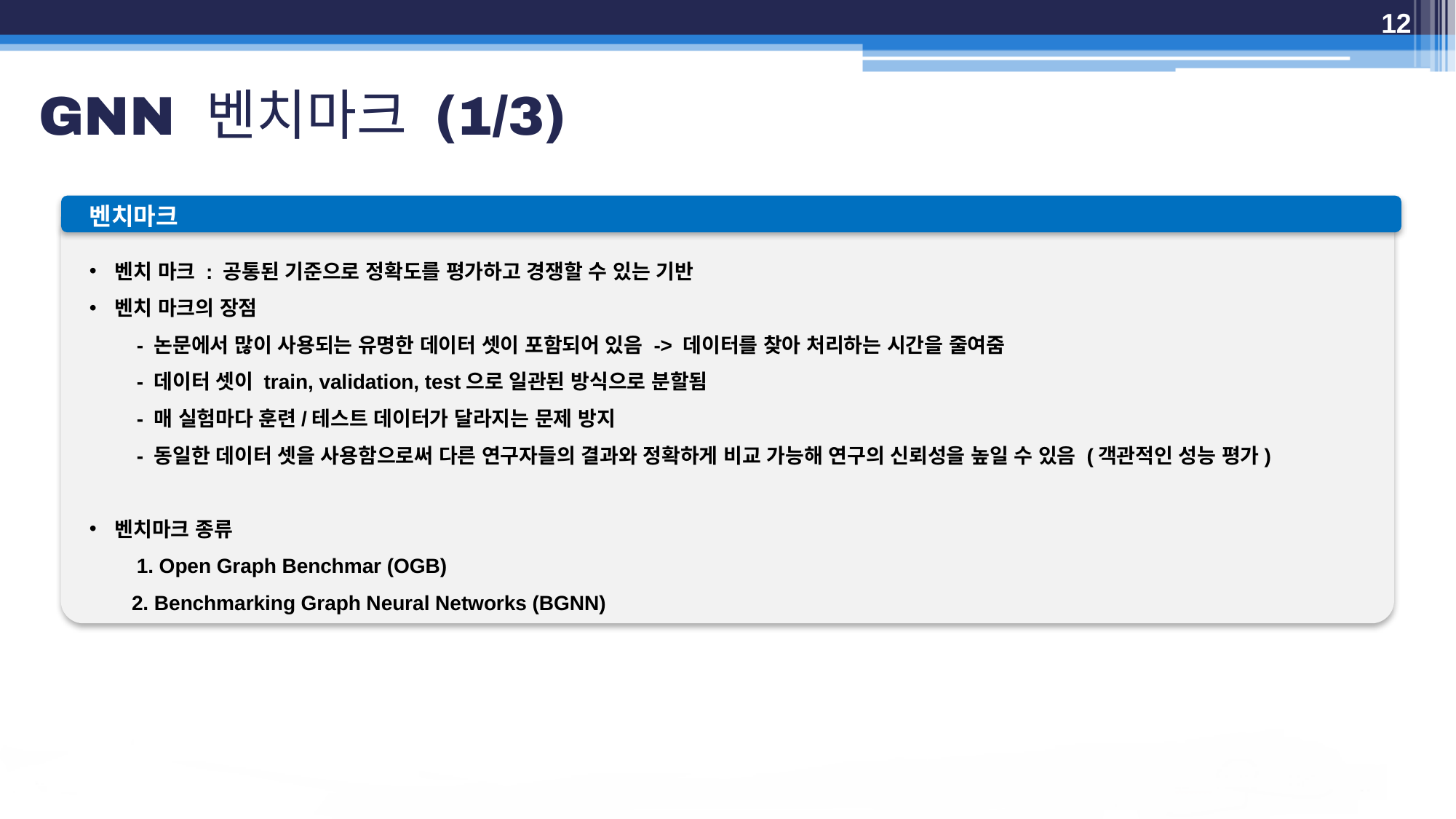

12
GNN 벤치마크 (1/3)

벤치마크

벤치 마크 : 공통된 기준으로 정확도를 평가하고 경쟁할 수 있는 기반
벤치 마크의 장점
   - 논문에서 많이 사용되는 유명한 데이터 셋이 포함되어 있음 -> 데이터를 찾아 처리하는 시간을 줄여줌
   - 데이터 셋이 train, validation, test으로 일관된 방식으로 분할됨
   - 매 실험마다 훈련/테스트 데이터가 달라지는 문제 방지
   - 동일한 데이터 셋을 사용함으로써 다른 연구자들의 결과와 정확하게 비교 가능해 연구의 신뢰성을 높일 수 있음 (객관적인 성능 평가)

벤치마크 종류
   1. Open Graph Benchmar (OGB)
   2. Benchmarking Graph Neural Networks (BGNN)